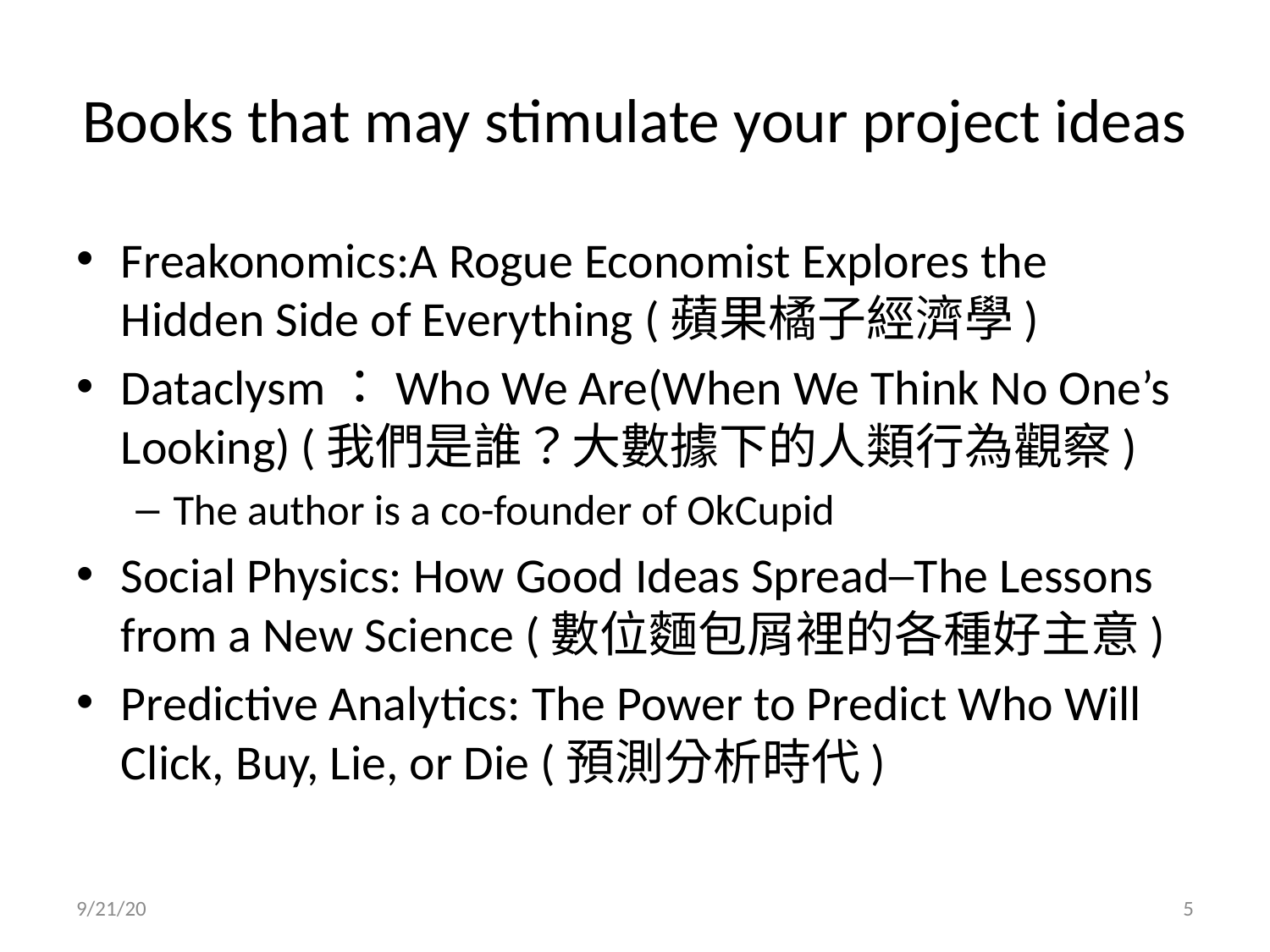

# Books that may stimulate your project ideas
Freakonomics:A Rogue Economist Explores the Hidden Side of Everything (蘋果橘子經濟學)
Dataclysm：Who We Are(When We Think No One’s Looking) (我們是誰？大數據下的人類行為觀察)
The author is a co-founder of OkCupid
Social Physics: How Good Ideas Spread─The Lessons from a New Science (數位麵包屑裡的各種好主意)
Predictive Analytics: The Power to Predict Who Will Click, Buy, Lie, or Die (預測分析時代)
9/21/20
5